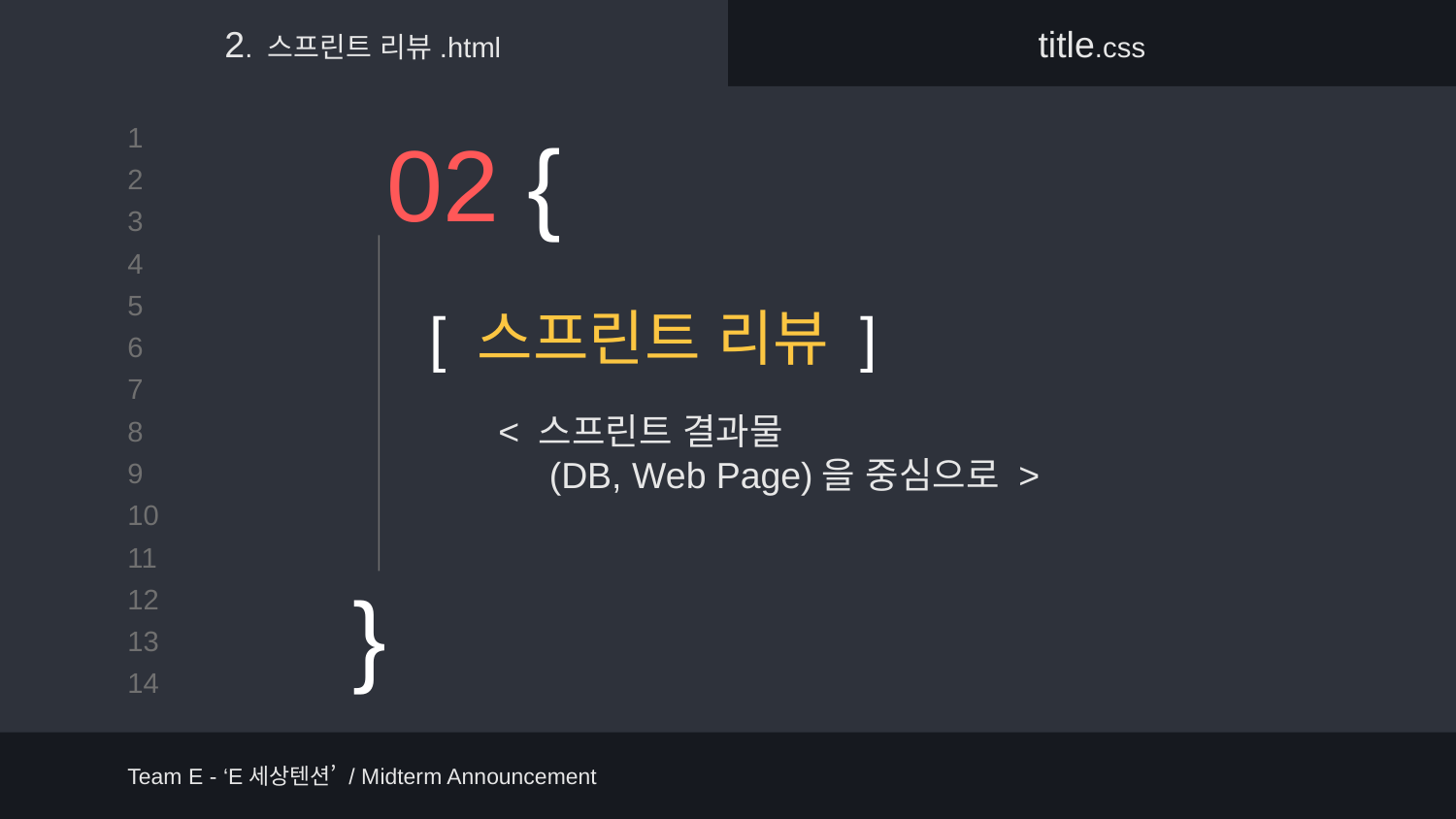

2. 스프린트 리뷰.html
title.css
# 02 {
[ 스프린트 리뷰 ]
< 스프린트 결과물
     (DB, Web Page)을 중심으로 >
}
Team E - ‘E세상텐션’ / Midterm Announcement